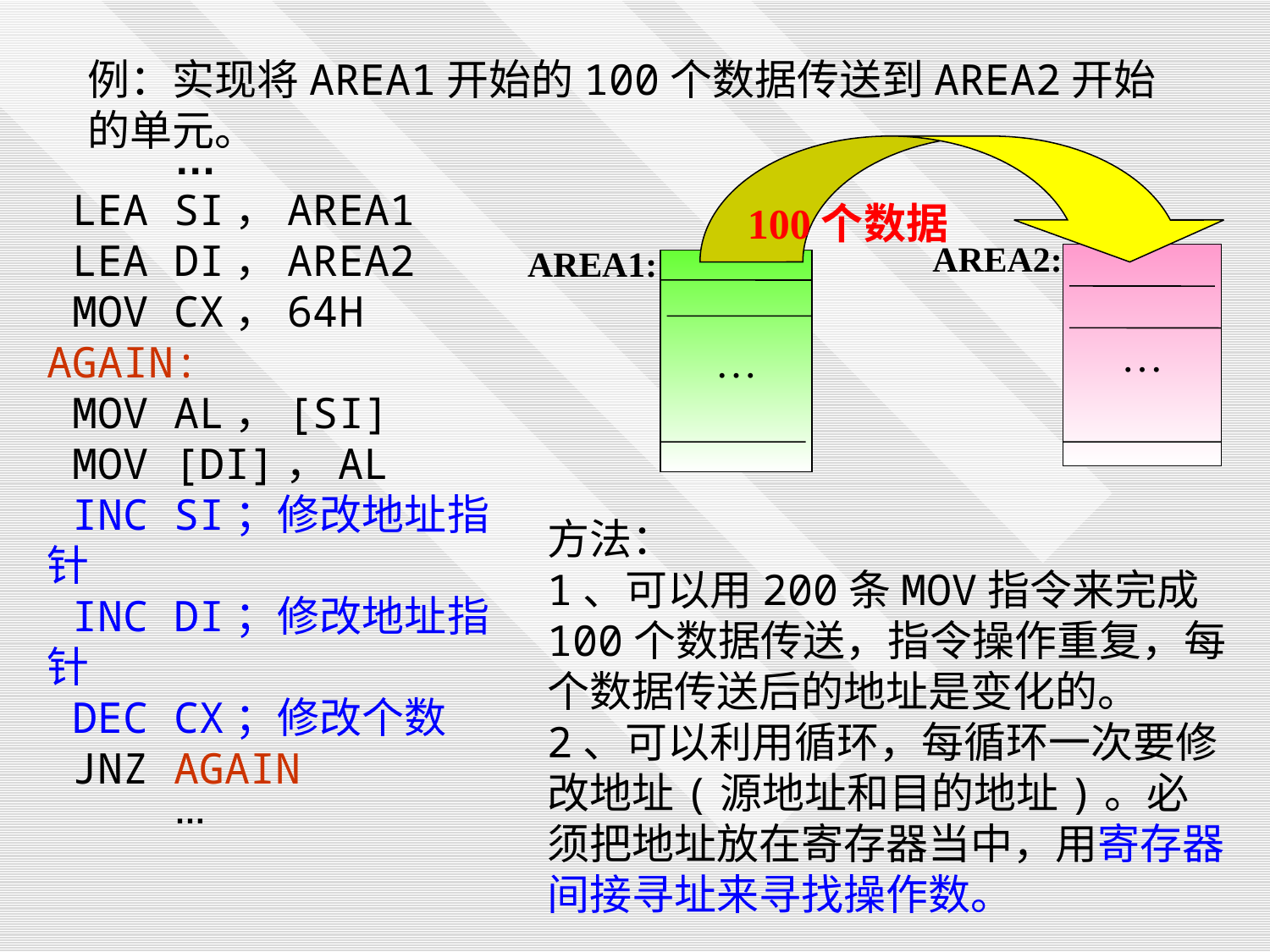

例：实现将AREA1开始的100个数据传送到AREA2开始的单元。
	…
 LEA SI，AREA1
 LEA DI，AREA2
 MOV CX，64H
AGAIN:
 MOV AL，[SI]
 MOV [DI]，AL
 INC SI；修改地址指针
 INC DI；修改地址指针
 DEC CX；修改个数
 JNZ AGAIN
	…

100个数据
AREA2:
AREA1:
…
…

方法：
1、可以用200条MOV指令来完成100个数据传送，指令操作重复，每个数据传送后的地址是变化的。
2、可以利用循环，每循环一次要修改地址(源地址和目的地址)。必须把地址放在寄存器当中，用寄存器间接寻址来寻找操作数。